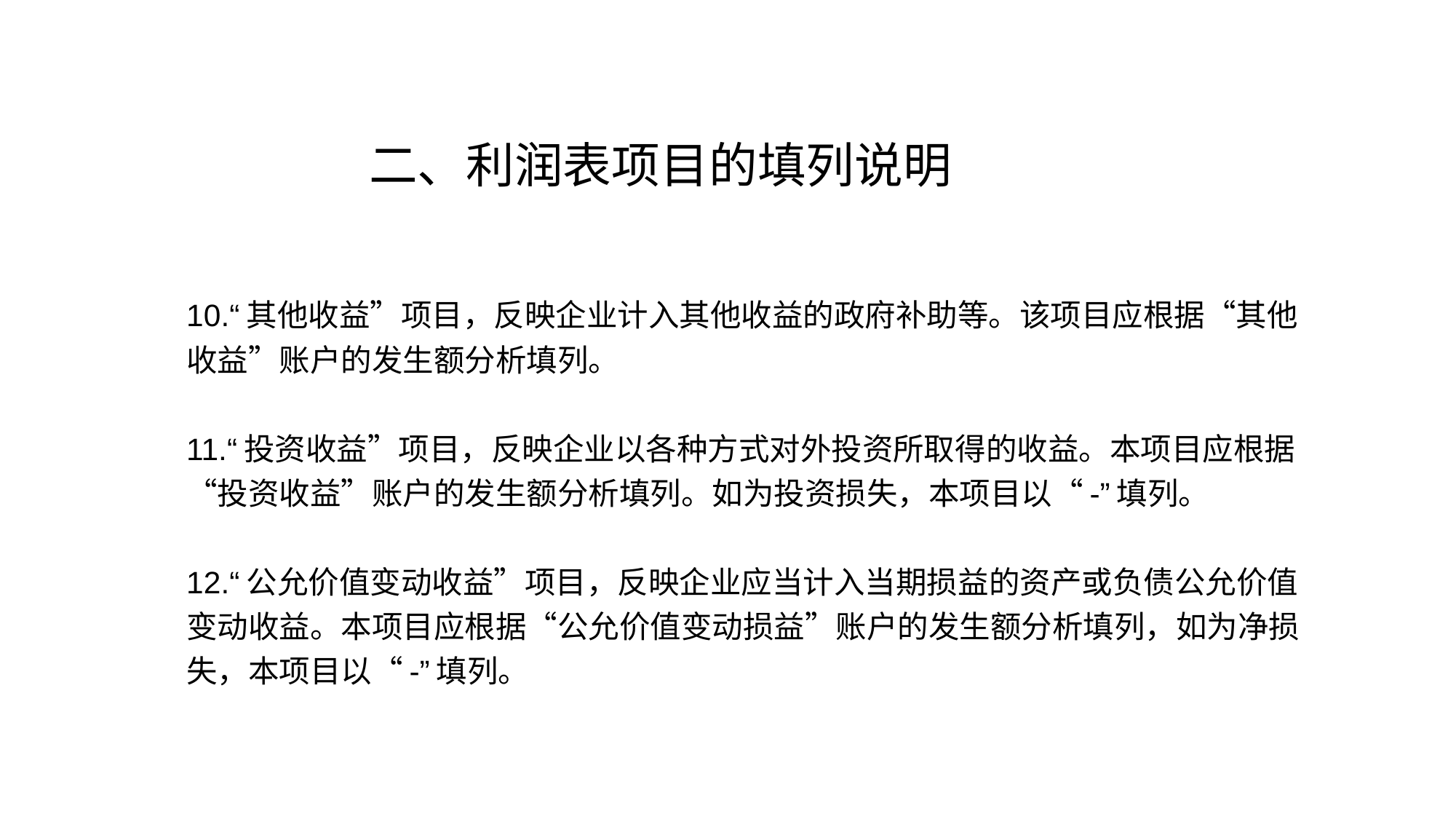

# 二、利润表项目的填列说明

10.“其他收益”项目，反映企业计入其他收益的政府补助等。该项目应根据“其他收益”账户的发生额分析填列。

11.“投资收益”项目，反映企业以各种方式对外投资所取得的收益。本项目应根据“投资收益”账户的发生额分析填列。如为投资损失，本项目以“-”填列。

12.“公允价值变动收益”项目，反映企业应当计入当期损益的资产或负债公允价值变动收益。本项目应根据“公允价值变动损益”账户的发生额分析填列，如为净损失，本项目以“-”填列。